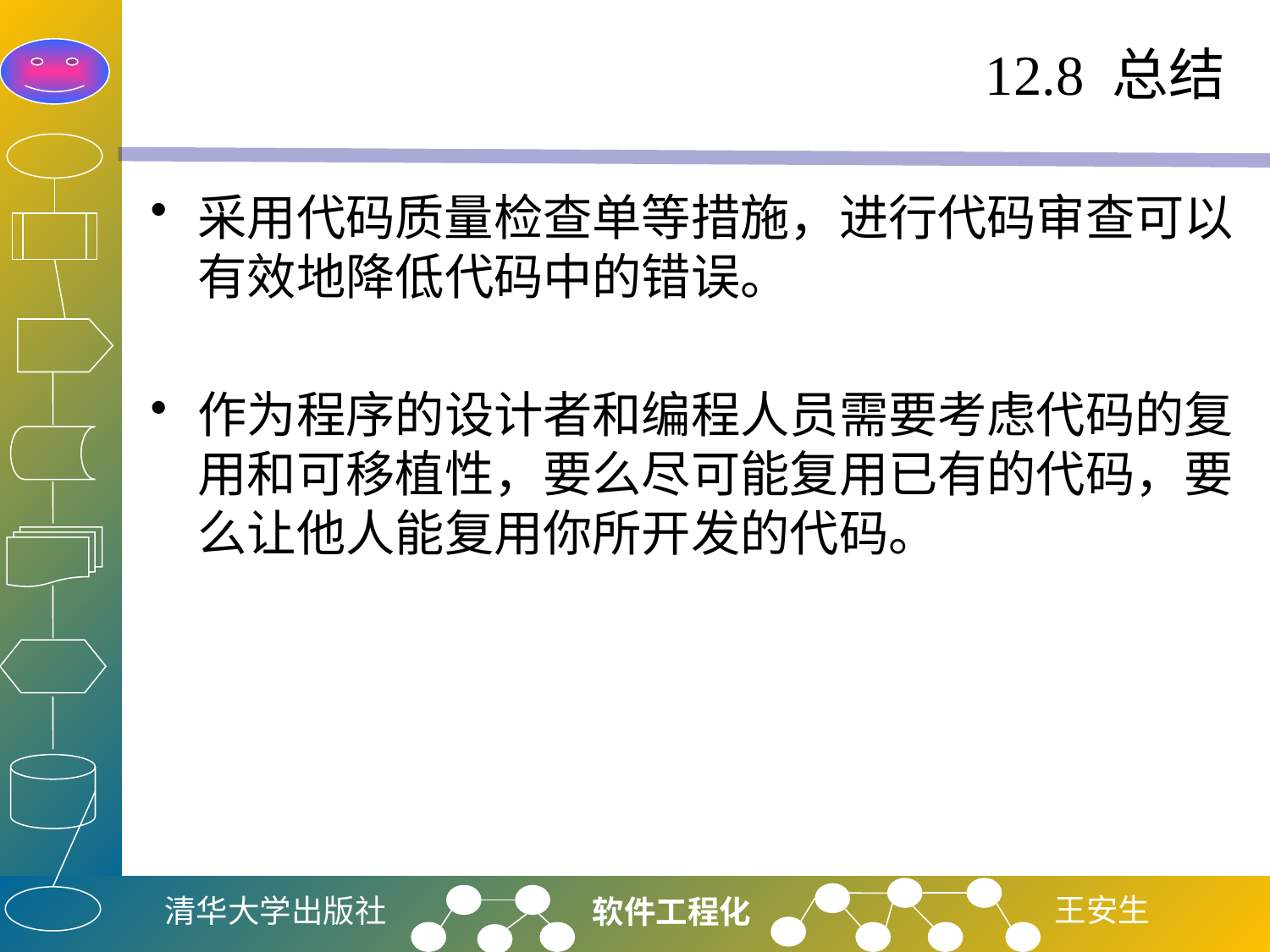

# 12.8 总结
采用代码质量检查单等措施，进行代码审查可以有效地降低代码中的错误。

作为程序的设计者和编程人员需要考虑代码的复用和可移植性，要么尽可能复用已有的代码，要么让他人能复用你所开发的代码。